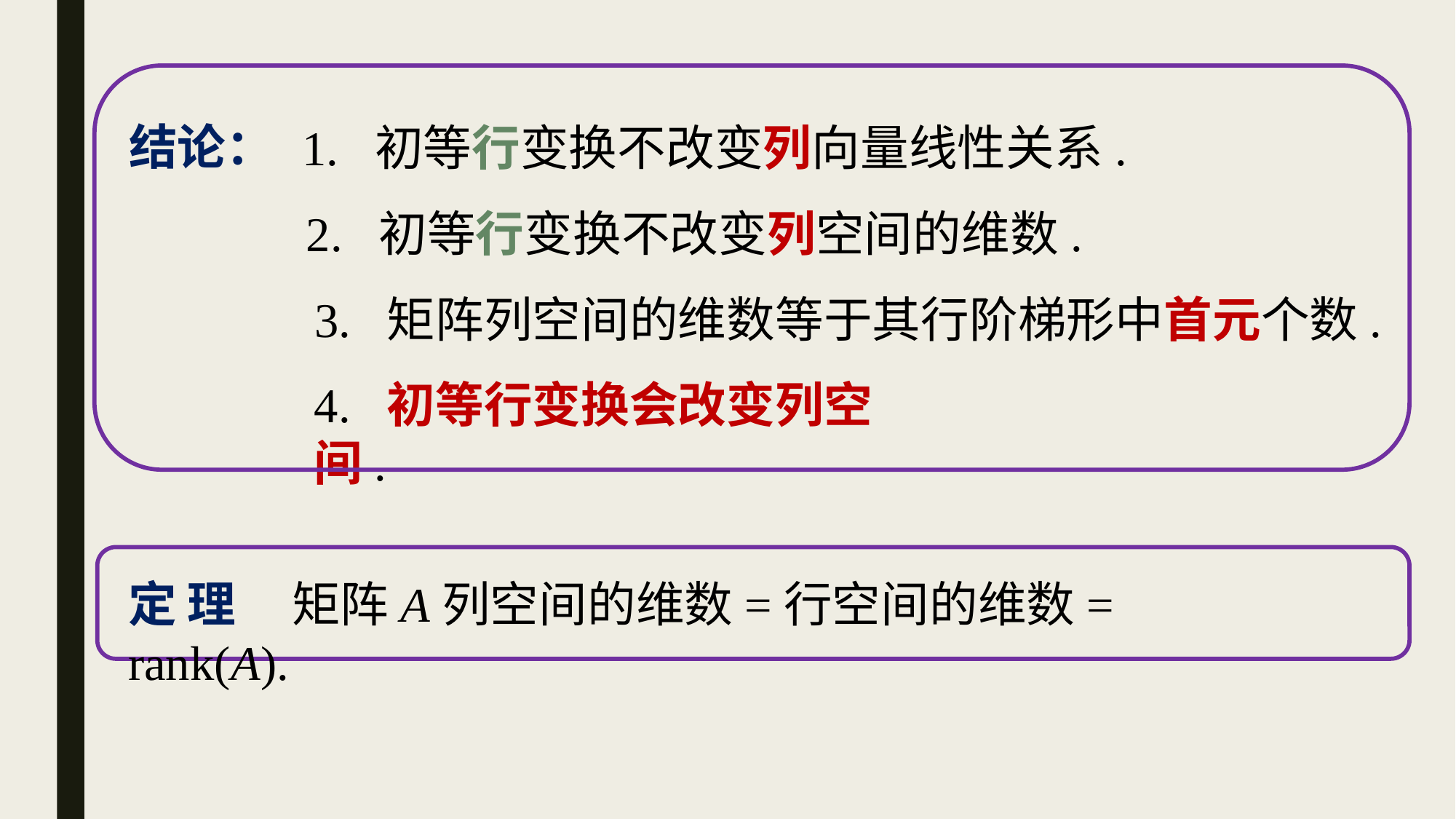

结论：
1.  初等行变换不改变列向量线性关系.
2.  初等行变换不改变列空间的维数.
3.  矩阵列空间的维数等于其行阶梯形中首元个数.
4.  初等行变换会改变列空间.

定 理     矩阵A列空间的维数=行空间的维数= rank(A).